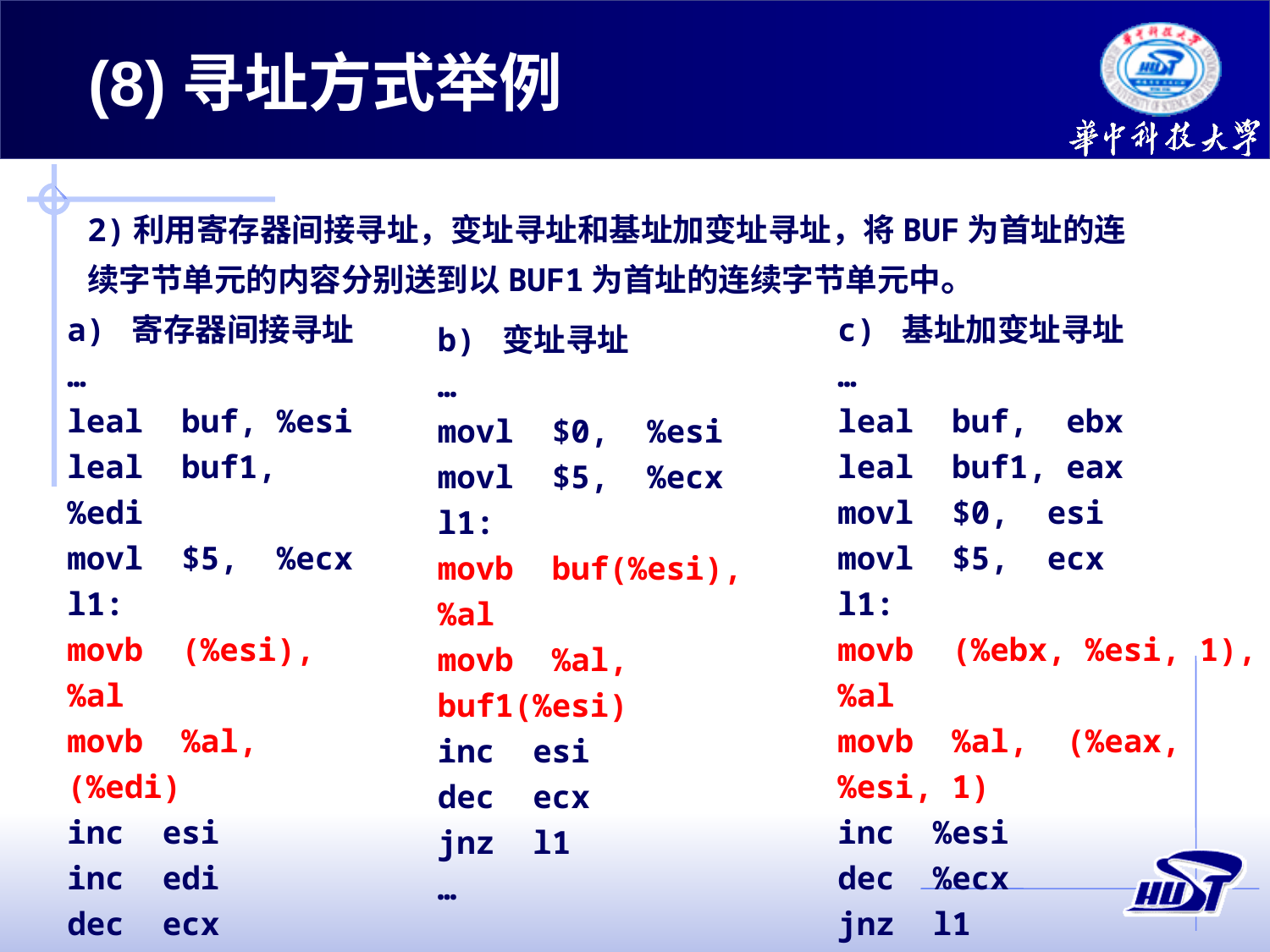

(8)寻址方式举例
2)利用寄存器间接寻址，变址寻址和基址加变址寻址，将BUF为首址的连续字节单元的内容分别送到以BUF1为首址的连续字节单元中。
c) 基址加变址寻址
…
leal  buf,  ebx
leal  buf1, eax
movl  $0,  esi
movl  $5,  ecx
l1:
movb  (%ebx, %esi, 1), %al
movb  %al,  (%eax, %esi, 1)
inc  %esi
dec  %ecx
jnz  l1
…
a) 寄存器间接寻址
…
leal  buf, %esi
leal  buf1,  %edi
movl  $5,  %ecx
l1:
movb  (%esi), %al
movb  %al, (%edi)
inc  esi
inc  edi
dec  ecx
jnz  l1
…
b) 变址寻址
…
movl  $0,  %esi
movl  $5,  %ecx
l1:
movb  buf(%esi), %al
movb  %al,  buf1(%esi)
inc  esi
dec  ecx
jnz  l1
…